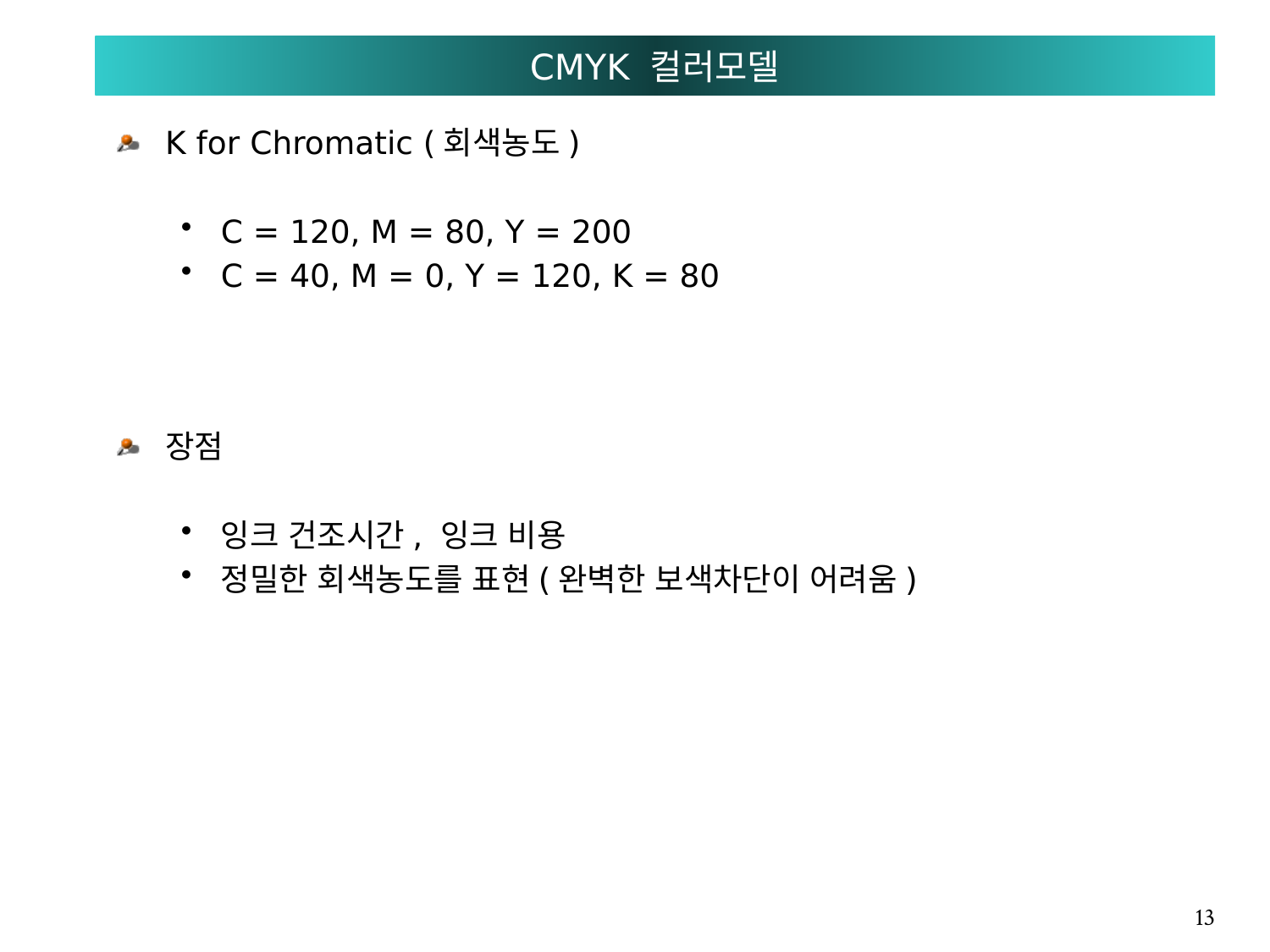

# CMYK 컬러모델
K for Chromatic (회색농도)

C = 120, M = 80, Y = 200
C = 40, M = 0, Y = 120, K = 80

장점

잉크 건조시간, 잉크 비용
정밀한 회색농도를 표현(완벽한 보색차단이 어려움)
13